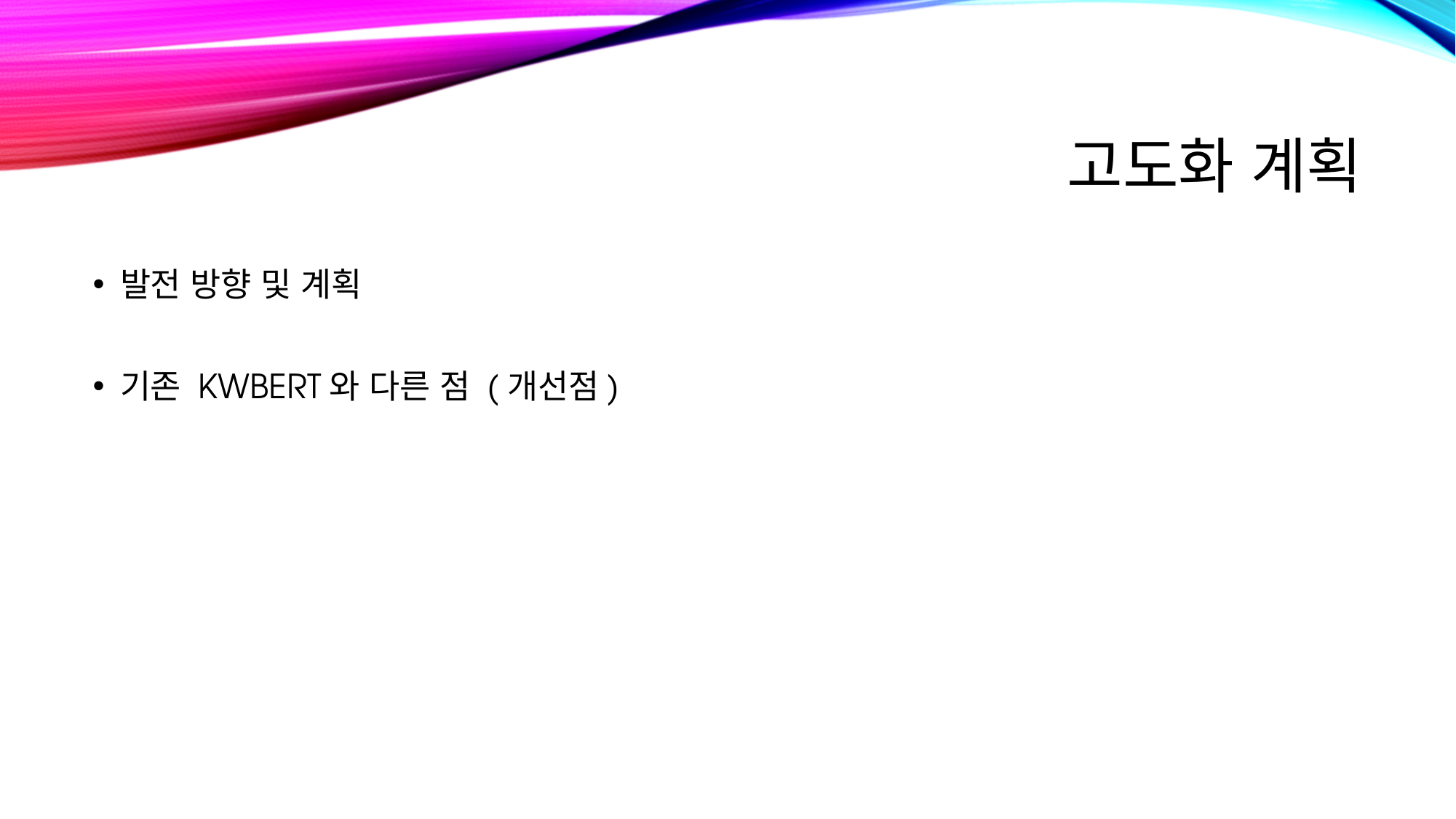

# 고도화 계획
발전 방향 및 계획

기존 KWBERT와 다른 점 (개선점)